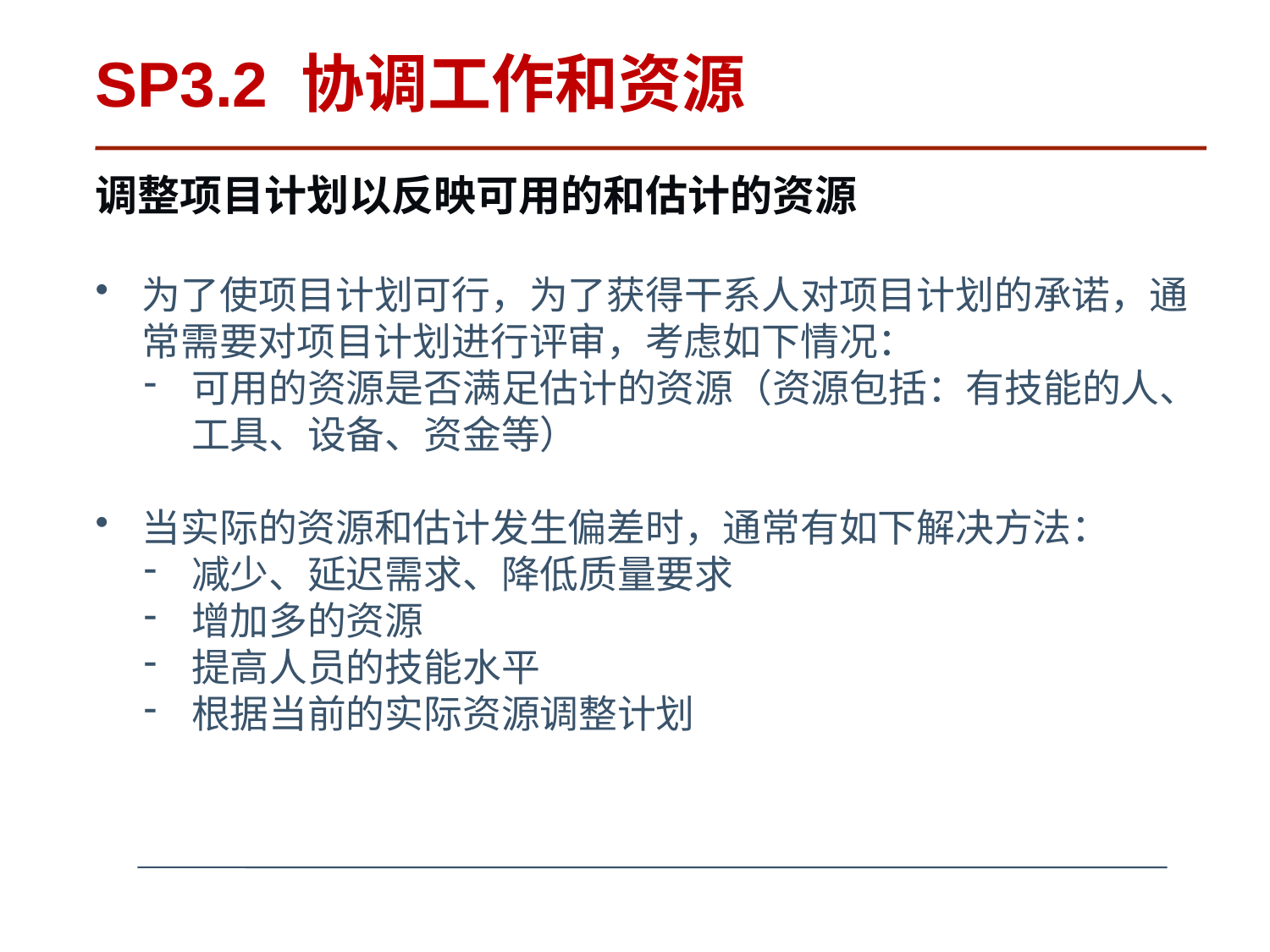

# SP3.2 协调工作和资源
调整项目计划以反映可用的和估计的资源

为了使项目计划可行，为了获得干系人对项目计划的承诺，通常需要对项目计划进行评审，考虑如下情况：
可用的资源是否满足估计的资源（资源包括：有技能的人、工具、设备、资金等）

当实际的资源和估计发生偏差时，通常有如下解决方法：
减少、延迟需求、降低质量要求
增加多的资源
提高人员的技能水平
根据当前的实际资源调整计划